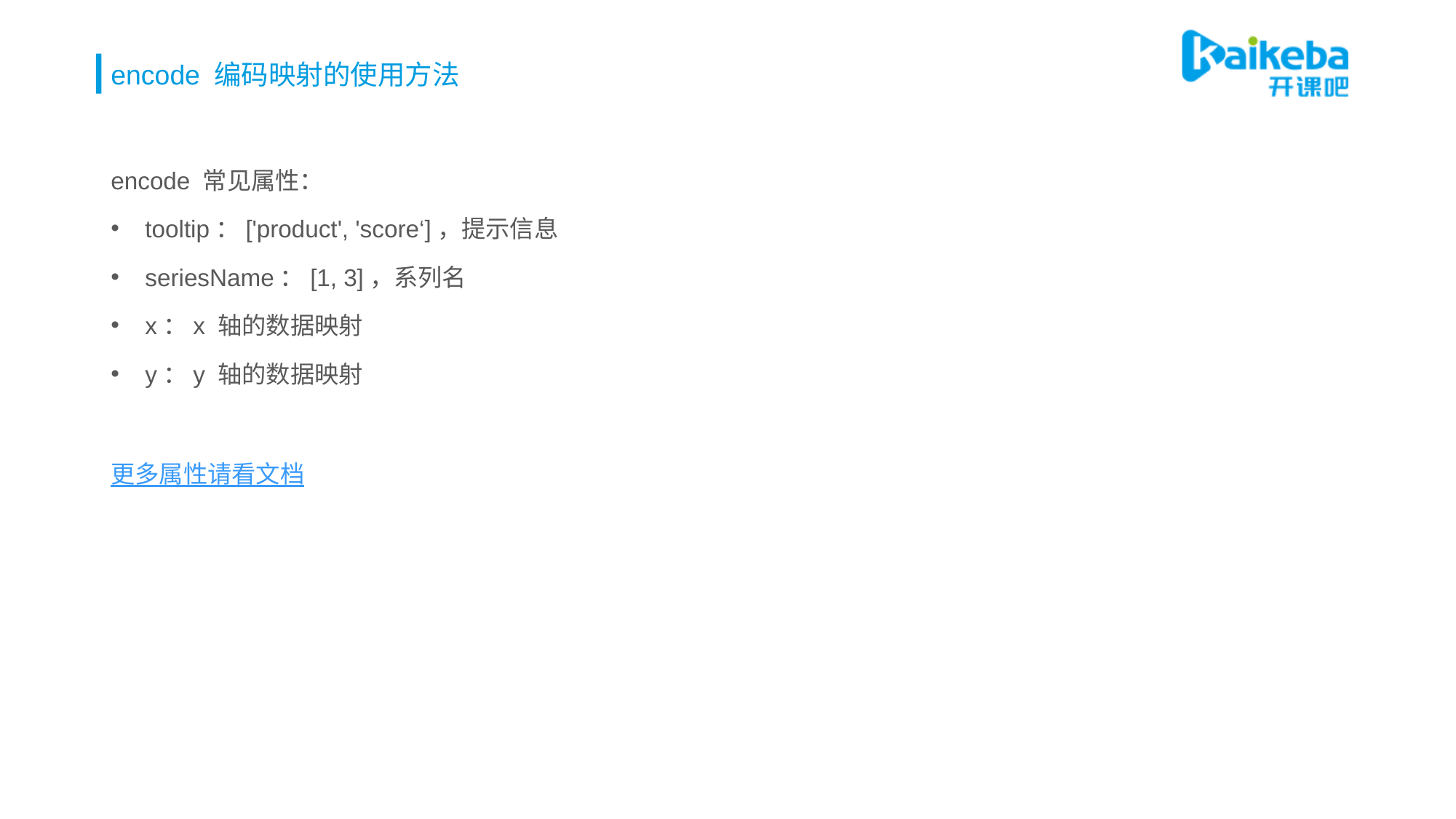

# encode 编码映射的使用方法
encode 常见属性：
tooltip：['product', 'score‘]，提示信息
seriesName：[1, 3]，系列名
x：x 轴的数据映射
y：y 轴的数据映射

更多属性请看文档